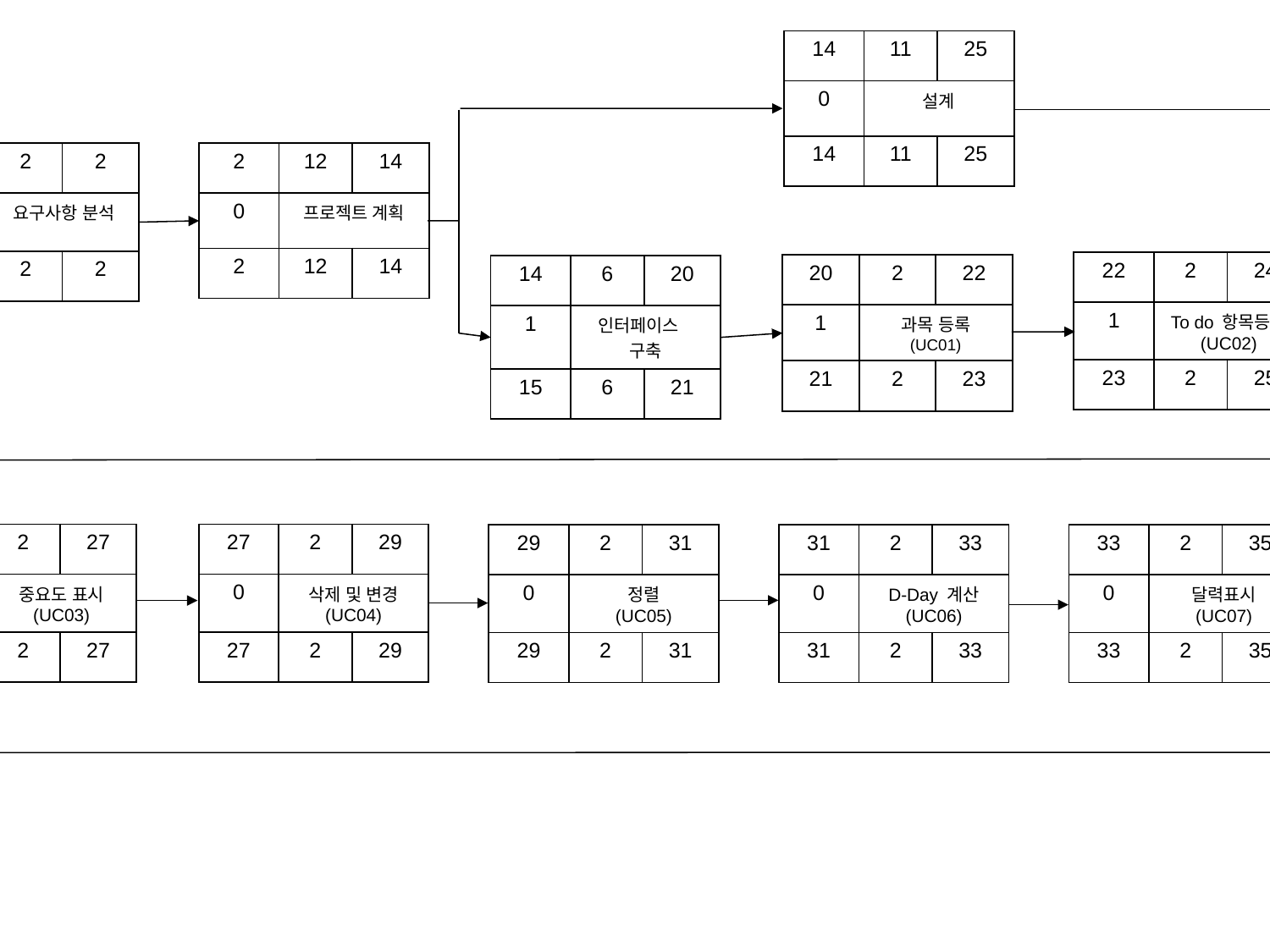

| 14 | 11 | 25 |
| --- | --- | --- |
| 0 | 설계 |  |
| 14 | 11 | 25 |
| 0 | 2 | 2 |
| --- | --- | --- |
| 0 | 요구사항 분석 |  |
| 0 | 2 | 2 |
| 2 | 12 | 14 |
| --- | --- | --- |
| 0 | 프로젝트 계획 |  |
| 2 | 12 | 14 |
| 22 | 2 | 24 |
| --- | --- | --- |
| 1 | To do 항목등록 (UC02) |  |
| 23 | 2 | 25 |
| 20 | 2 | 22 |
| --- | --- | --- |
| 1 | 과목 등록 (UC01) |  |
| 21 | 2 | 23 |
| 14 | 6 | 20 |
| --- | --- | --- |
| 1 | 인터페이스 구축 |  |
| 15 | 6 | 21 |
| 25 | 2 | 27 |
| --- | --- | --- |
| 0 | 중요도 표시 (UC03) |  |
| 25 | 2 | 27 |
| 27 | 2 | 29 |
| --- | --- | --- |
| 0 | 삭제 및 변경 (UC04) |  |
| 27 | 2 | 29 |
| 29 | 2 | 31 |
| --- | --- | --- |
| 0 | 정렬 (UC05) |  |
| 29 | 2 | 31 |
| 31 | 2 | 33 |
| --- | --- | --- |
| 0 | D-Day 계산 (UC06) |  |
| 31 | 2 | 33 |
| 33 | 2 | 35 |
| --- | --- | --- |
| 0 | 달력표시 (UC07) |  |
| 33 | 2 | 35 |